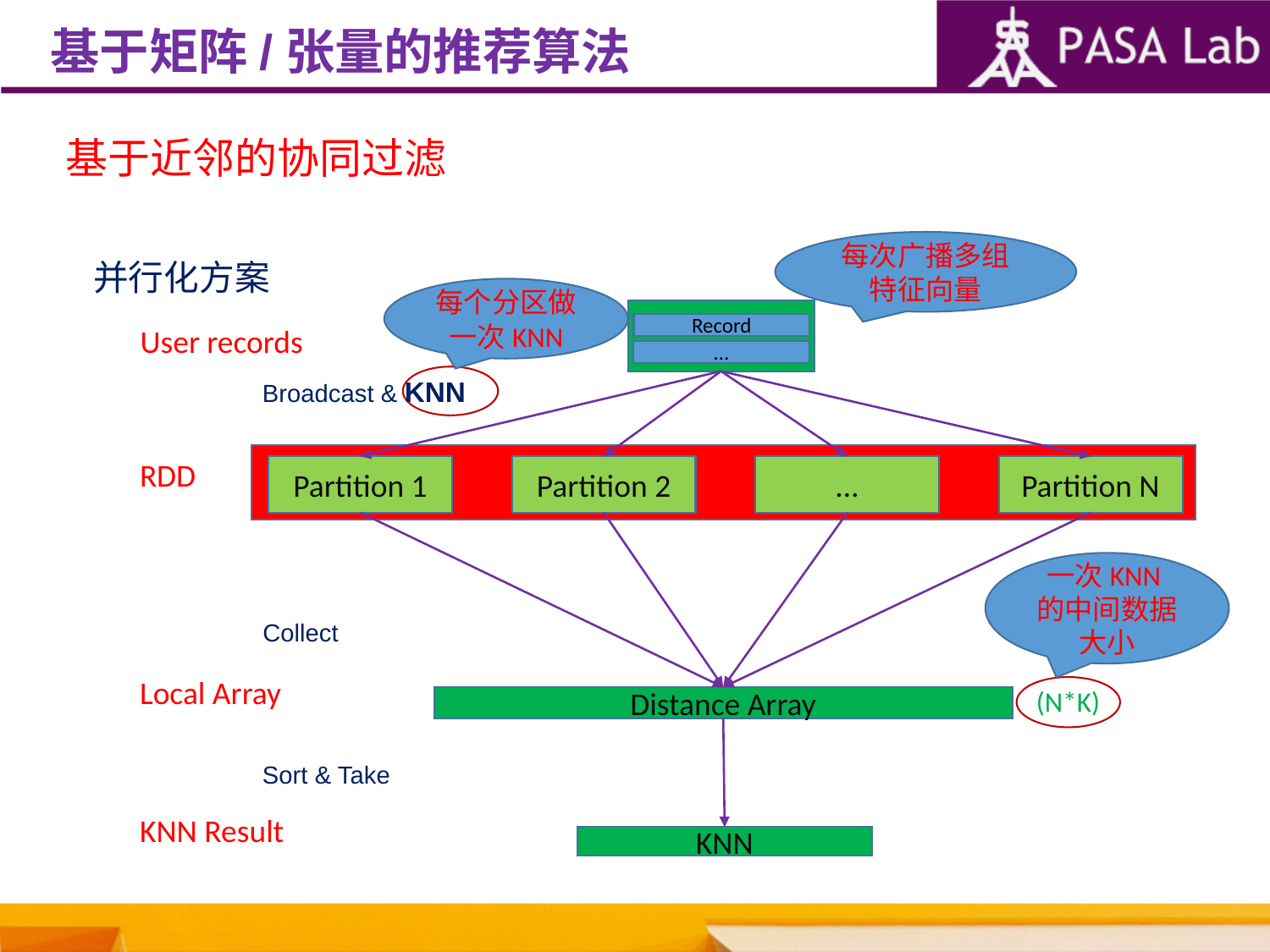

基于矩阵/张量的推荐算法
基于近邻的协同过滤
并行化方案
每次广播多组特征向量
每个分区做一次KNN

Record
User records
…

Broadcast & KNN

RDD
Partition N
…
Partition 1
Partition 2
一次KNN的中间数据大小
Collect
Local Array

(N*K)
Distance Array
Sort & Take
KNN Result
KNN